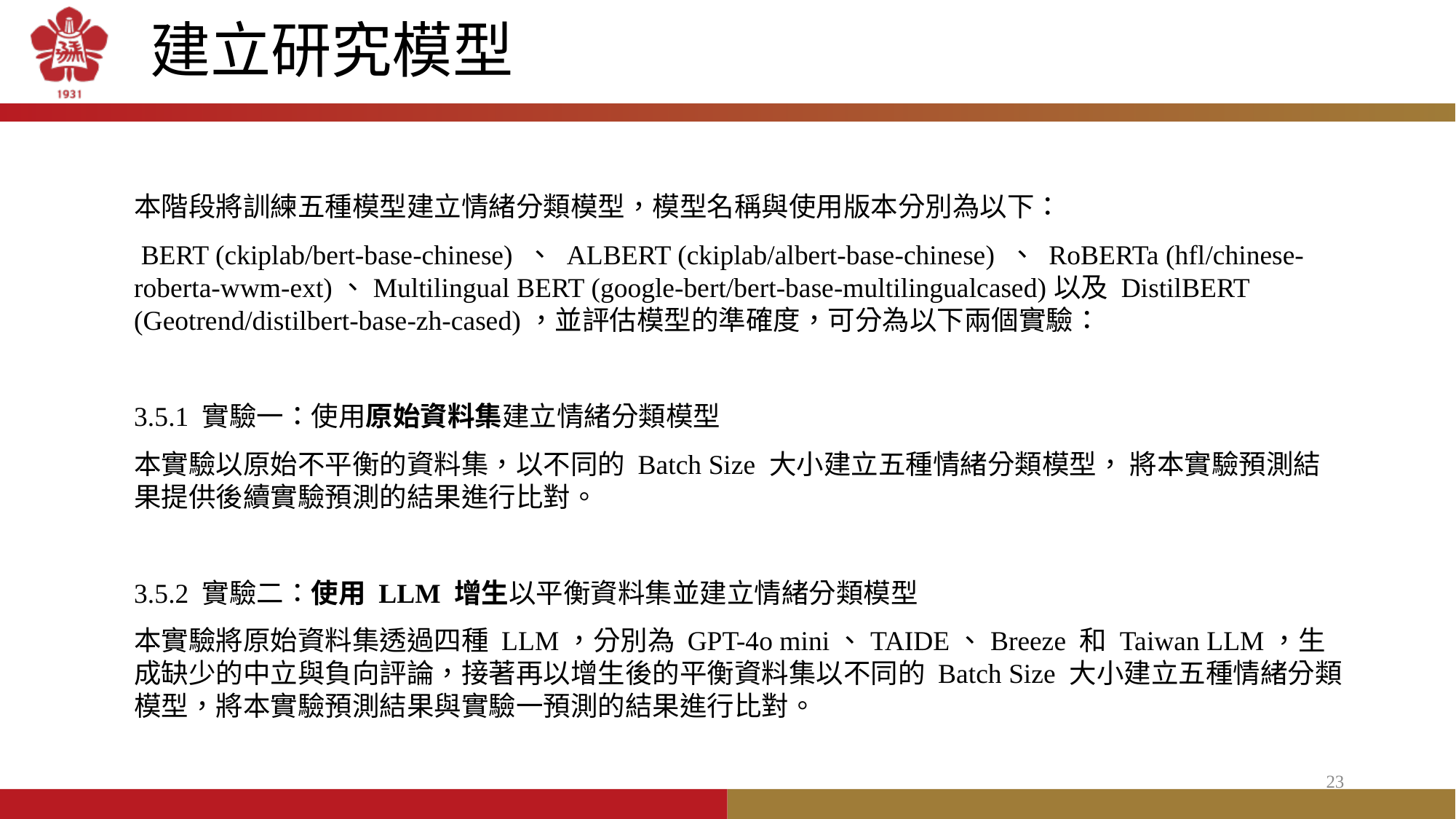

# 建立研究模型
本階段將訓練五種模型建立情緒分類模型，模型名稱與使用版本分別為以下：
 BERT (ckiplab/bert-base-chinese) 、 ALBERT (ckiplab/albert-base-chinese) 、 RoBERTa (hfl/chinese-roberta-wwm-ext)、Multilingual BERT (google-bert/bert-base-multilingualcased)以及 DistilBERT (Geotrend/distilbert-base-zh-cased)，並評估模型的準確度，可分為以下兩個實驗：

3.5.1 實驗一：使用原始資料集建立情緒分類模型
本實驗以原始不平衡的資料集，以不同的 Batch Size 大小建立五種情緒分類模型， 將本實驗預測結果提供後續實驗預測的結果進行比對。

3.5.2 實驗二：使用 LLM 增生以平衡資料集並建立情緒分類模型
本實驗將原始資料集透過四種 LLM，分別為 GPT-4o mini、TAIDE、Breeze 和 Taiwan LLM，生成缺少的中立與負向評論，接著再以增生後的平衡資料集以不同的 Batch Size 大小建立五種情緒分類模型，將本實驗預測結果與實驗一預測的結果進行比對。
23